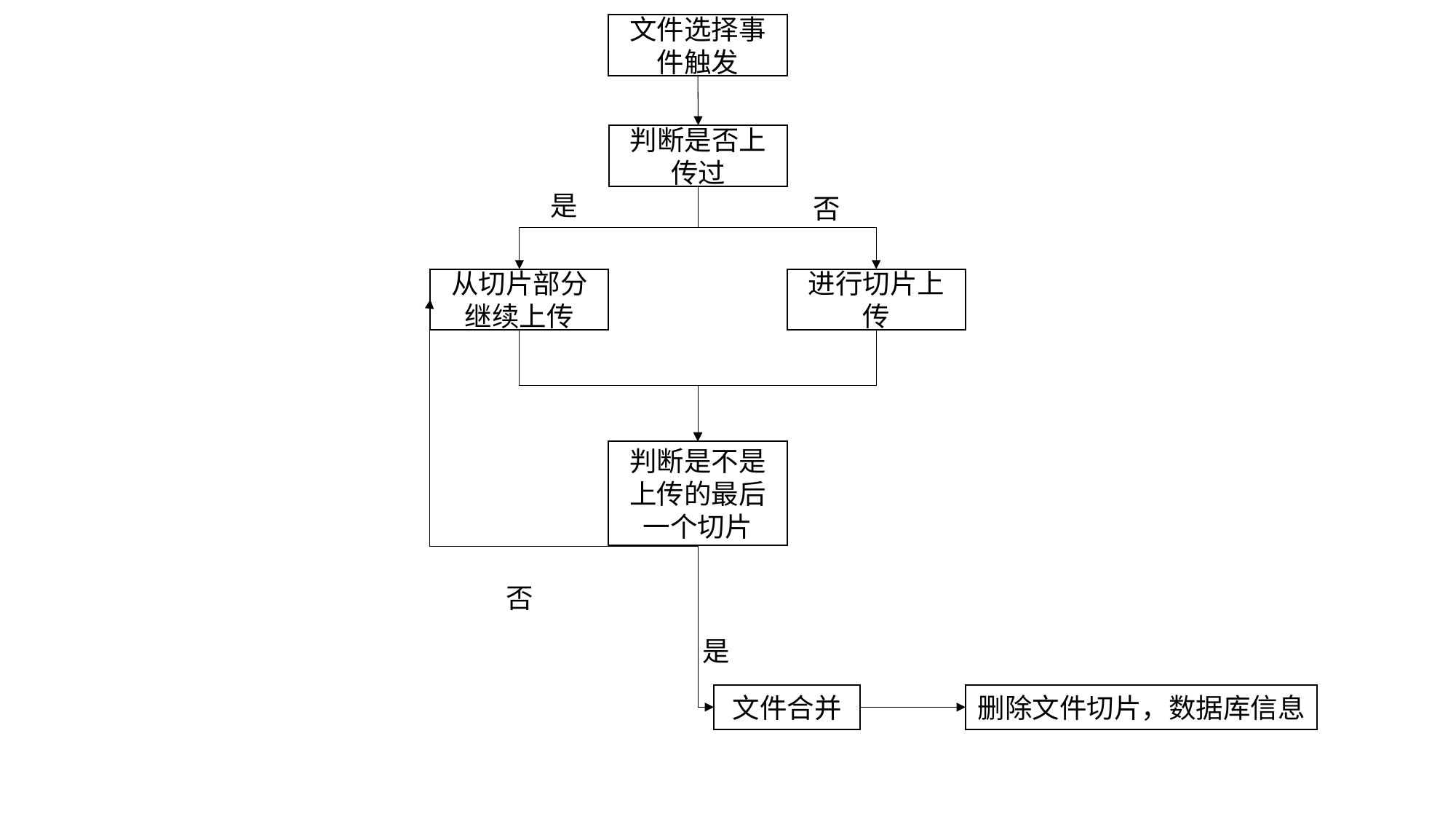

文件选择事件触发
判断是否上传过
是
否
从切片部分继续上传
进行切片上传
判断是不是上传的最后一个切片
否
是
文件合并
删除文件切片，数据库信息